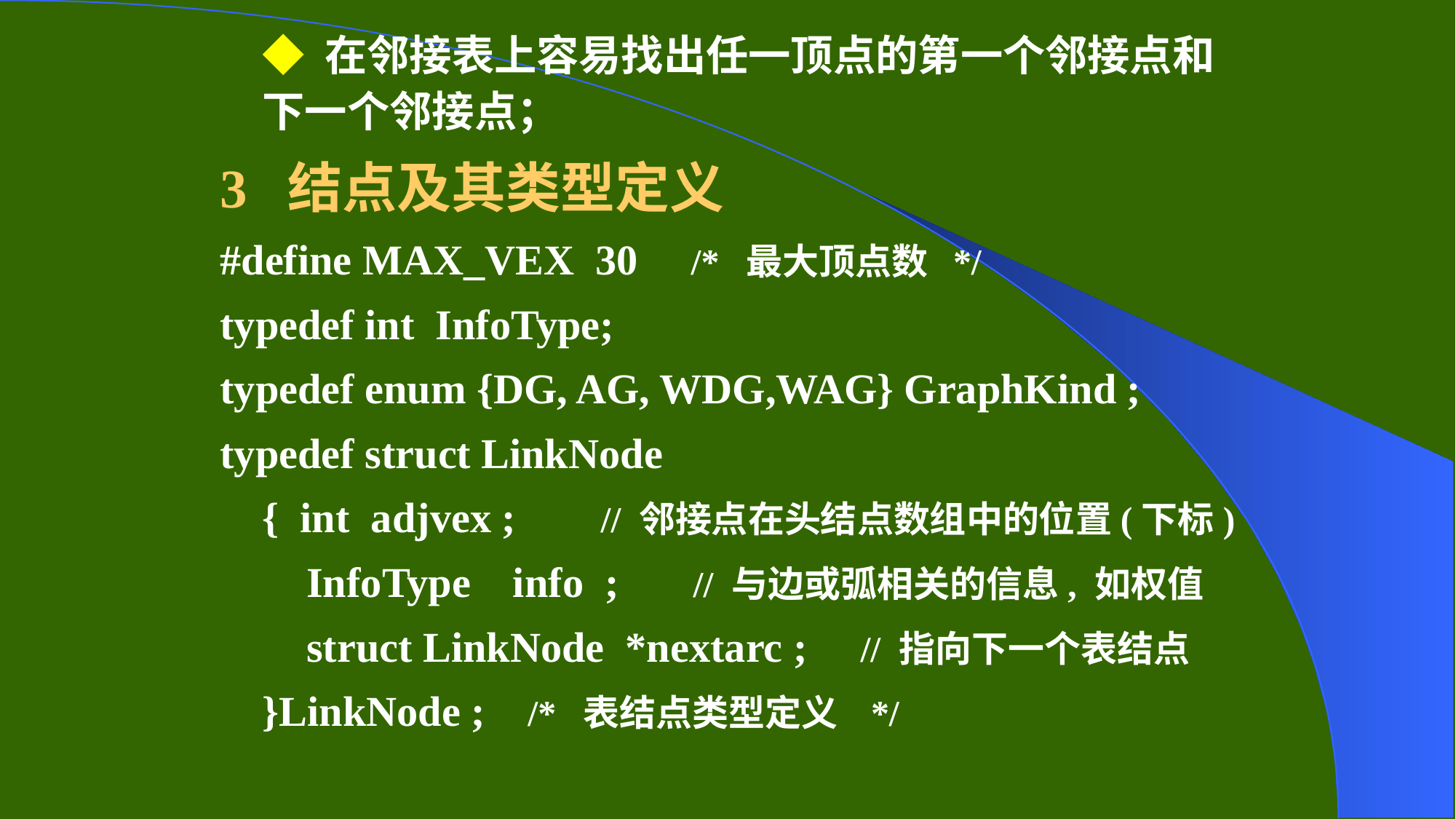

◆ 在邻接表上容易找出任一顶点的第一个邻接点和下一个邻接点；
3  结点及其类型定义
#define MAX_VEX  30     /*  最大顶点数  */
typedef int  InfoType;
typedef enum {DG, AG, WDG,WAG} GraphKind ;
typedef struct LinkNode
{  int  adjvex ;        // 邻接点在头结点数组中的位置(下标)
InfoType    info  ;       // 与边或弧相关的信息, 如权值
struct LinkNode  *nextarc ;     // 指向下一个表结点
}LinkNode ;    /*  表结点类型定义   */